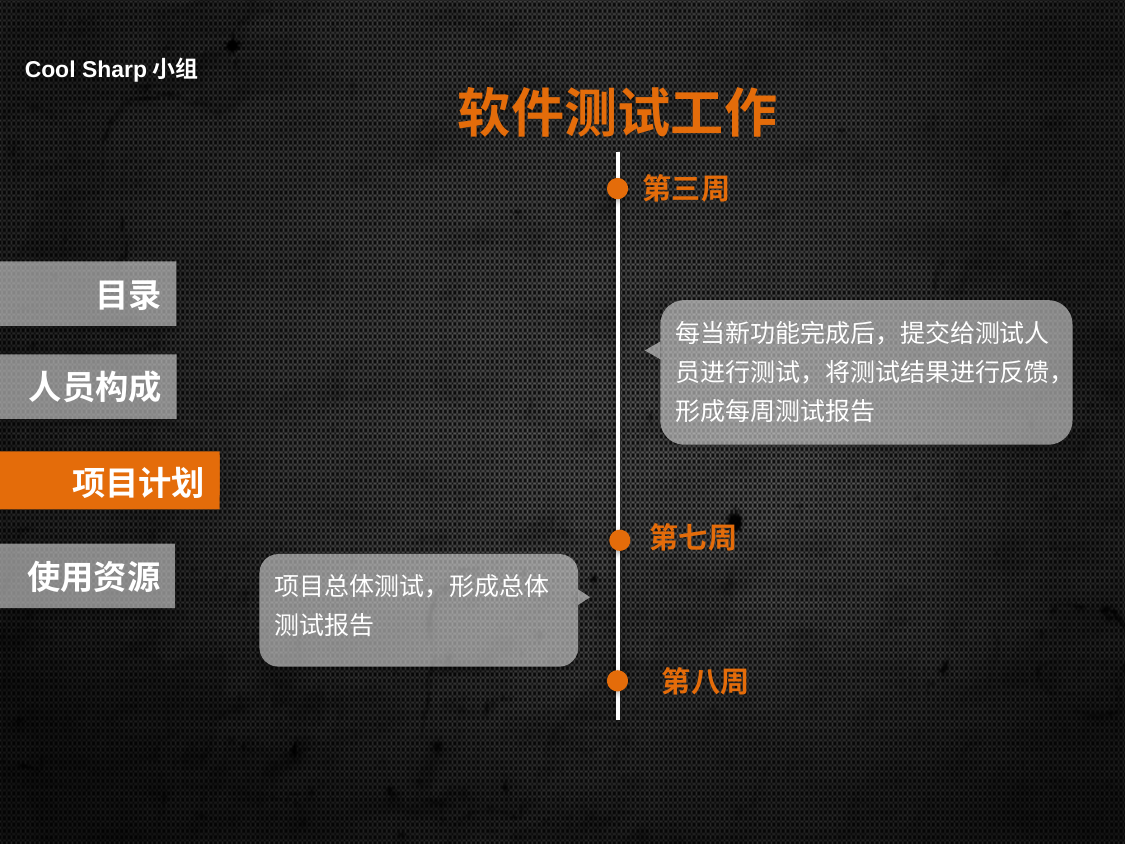

Cool Sharp小组
软件测试工作
第三周

目录

每当新功能完成后，提交给测试人员进行测试，将测试结果进行反馈，形成每周测试报告

人员构成

项目计划
第七周

使用资源

项目总体测试，形成总体测试报告

第八周